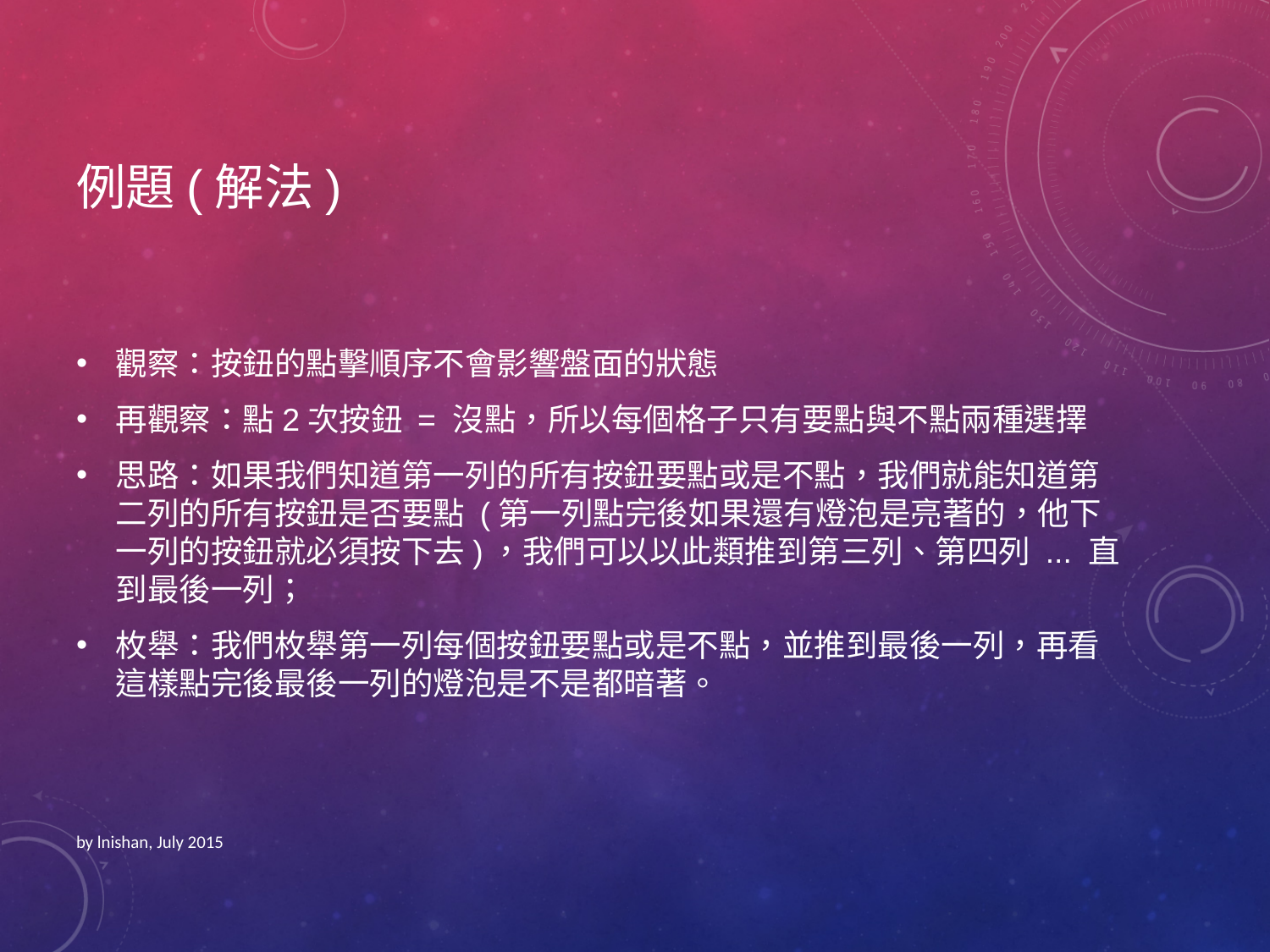

# 例題(解法)
觀察：按鈕的點擊順序不會影響盤面的狀態
再觀察：點2次按鈕 = 沒點，所以每個格子只有要點與不點兩種選擇
思路：如果我們知道第一列的所有按鈕要點或是不點，我們就能知道第二列的所有按鈕是否要點 (第一列點完後如果還有燈泡是亮著的，他下一列的按鈕就必須按下去)，我們可以以此類推到第三列、第四列 ... 直到最後一列；
枚舉：我們枚舉第一列每個按鈕要點或是不點，並推到最後一列，再看這樣點完後最後一列的燈泡是不是都暗著。

by lnishan, July 2015